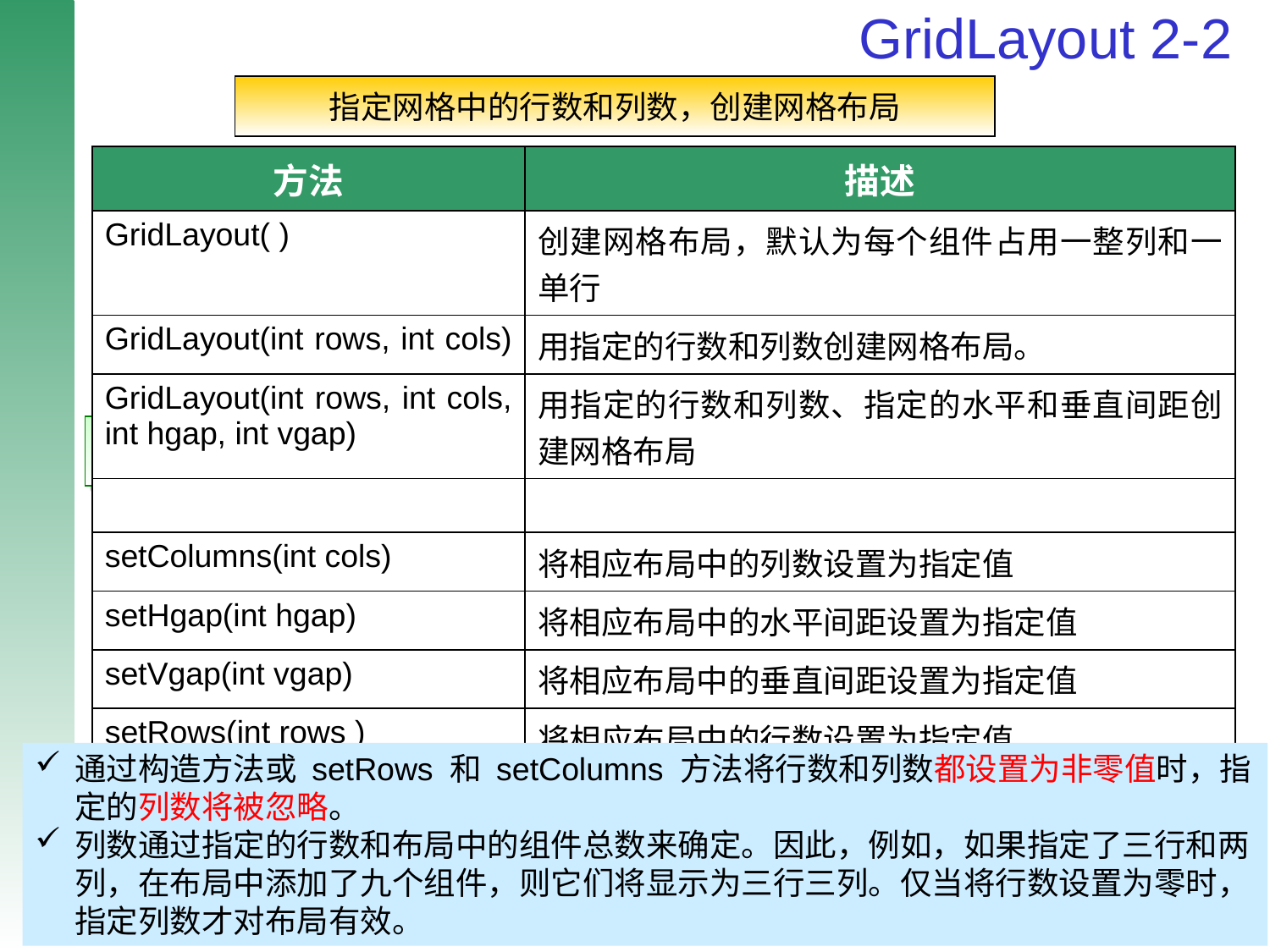

# GridLayout 2-2
指定网格中的行数和列数，创建网格布局
| 方法 | 描述 |
| --- | --- |
| GridLayout( ) | 创建网格布局，默认为每个组件占用一整列和一单行 |
| GridLayout(int rows, int cols) | 用指定的行数和列数创建网格布局。 |
| GridLayout(int rows, int cols, int hgap, int vgap) | 用指定的行数和列数、指定的水平和垂直间距创建网格布局 |
|  |  |
| setColumns(int cols) | 将相应布局中的列数设置为指定值 |
| setHgap(int hgap) | 将相应布局中的水平间距设置为指定值 |
| setVgap(int vgap) | 将相应布局中的垂直间距设置为指定值 |
| setRows(int rows ) | 将相应布局中的行数设置为指定值 |
列

组件大小相同

重新调整组件大小
以适合各自的单元

行

通过构造方法或 setRows 和 setColumns 方法将行数和列数都设置为非零值时，指定的列数将被忽略。
列数通过指定的行数和布局中的组件总数来确定。因此，例如，如果指定了三行和两列，在布局中添加了九个组件，则它们将显示为三行三列。仅当将行数设置为零时，指定列数才对布局有效。
46